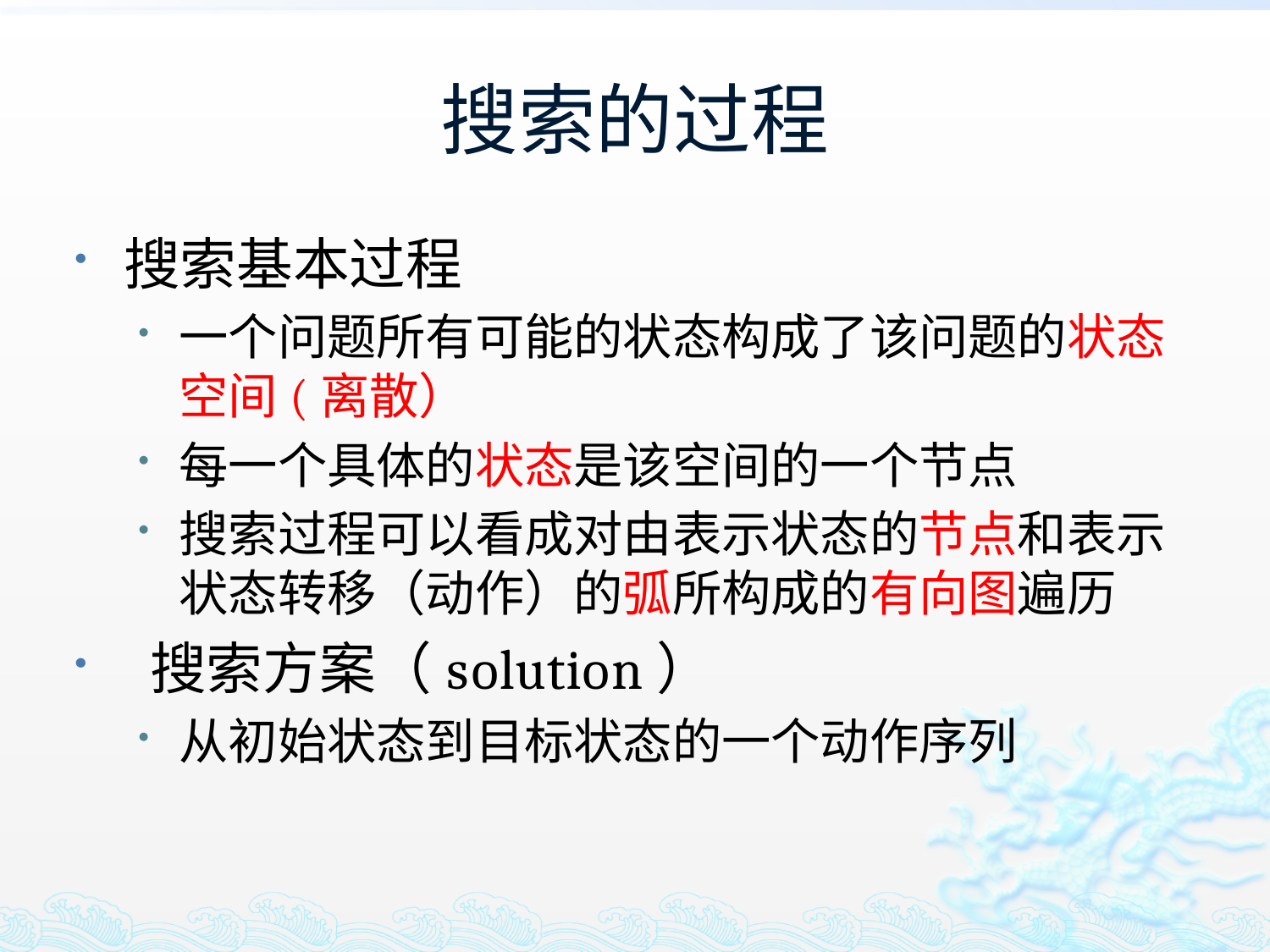

# 搜索的过程
搜索基本过程
一个问题所有可能的状态构成了该问题的状态空间(离散）
每一个具体的状态是该空间的一个节点
搜索过程可以看成对由表示状态的节点和表示状态转移（动作）的弧所构成的有向图遍历
 搜索方案（solution）
从初始状态到目标状态的一个动作序列